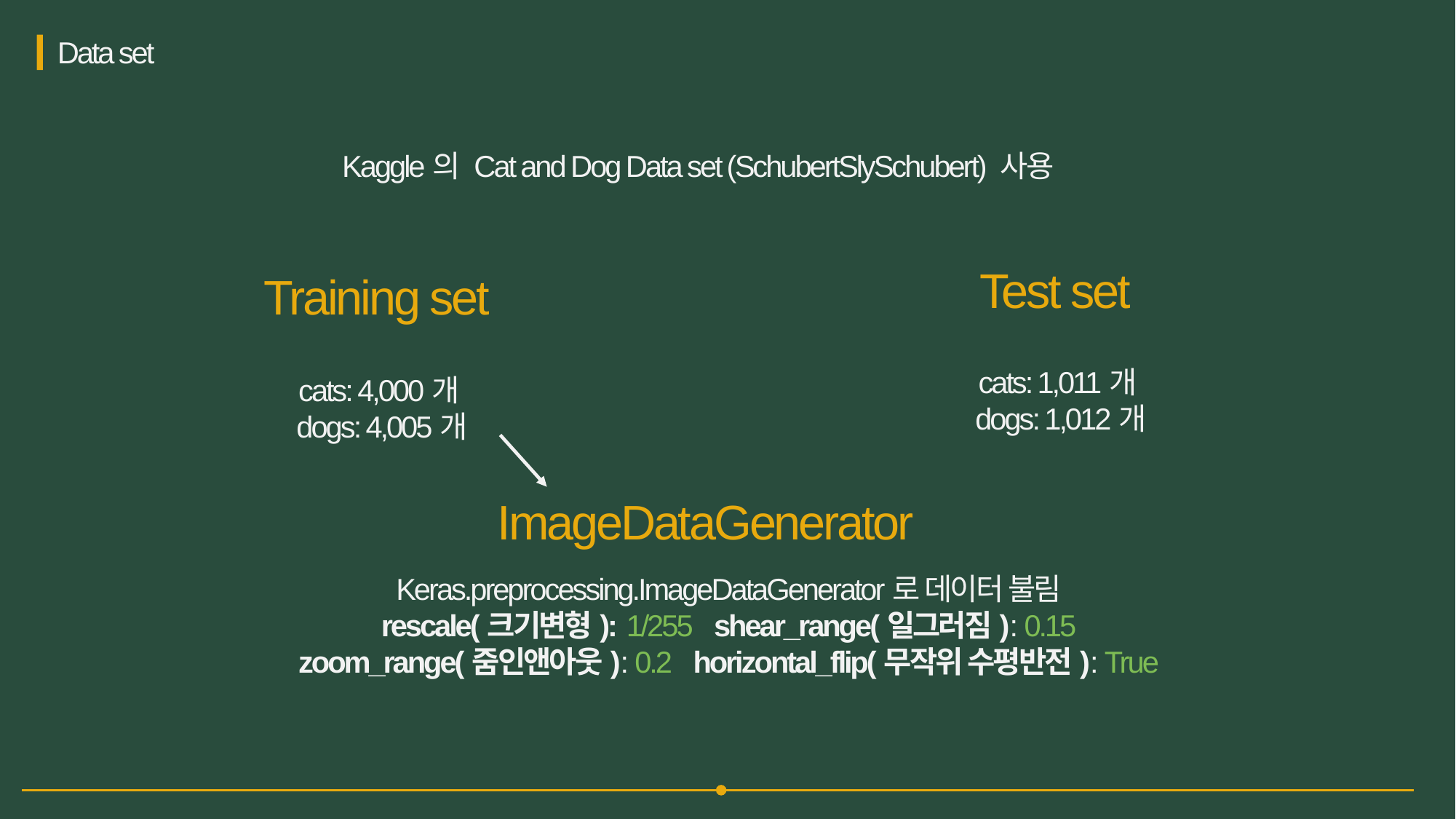

Data set

Kaggle의 Cat and Dog Data set (SchubertSlySchubert) 사용
Test set
Training set
cats: 1,011개
dogs: 1,012개
cats: 4,000개
dogs: 4,005개
ImageDataGenerator
Keras.preprocessing.ImageDataGenerator로 데이터 불림
rescale(크기변형): 1/255   shear_range(일그러짐): 0.15
zoom_range(줌인앤아웃): 0.2   horizontal_flip(무작위 수평반전): True